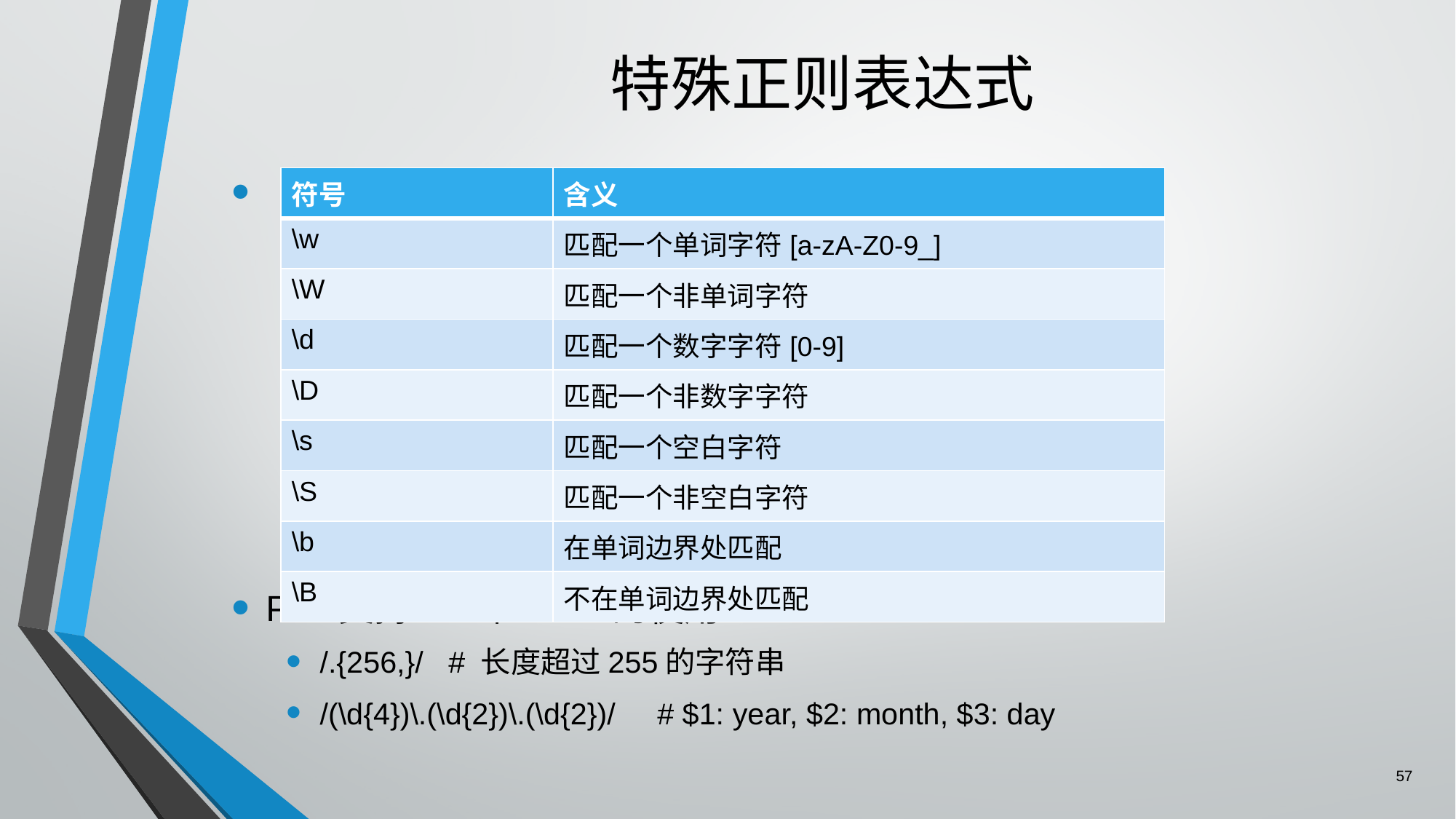

# 特殊正则表达式

Perl支持IRE和TRE的使用
/.{256,}/   # 长度超过255的字符串
/(\d{4})\.(\d{2})\.(\d{2})/     # $1: year, $2: month, $3: day
| 符号 | 含义 |
| --- | --- |
| \w | 匹配一个单词字符[a-zA-Z0-9\_] |
| \W | 匹配一个非单词字符 |
| \d | 匹配一个数字字符[0-9] |
| \D | 匹配一个非数字字符 |
| \s | 匹配一个空白字符 |
| \S | 匹配一个非空白字符 |
| \b | 在单词边界处匹配 |
| \B | 不在单词边界处匹配 |
57